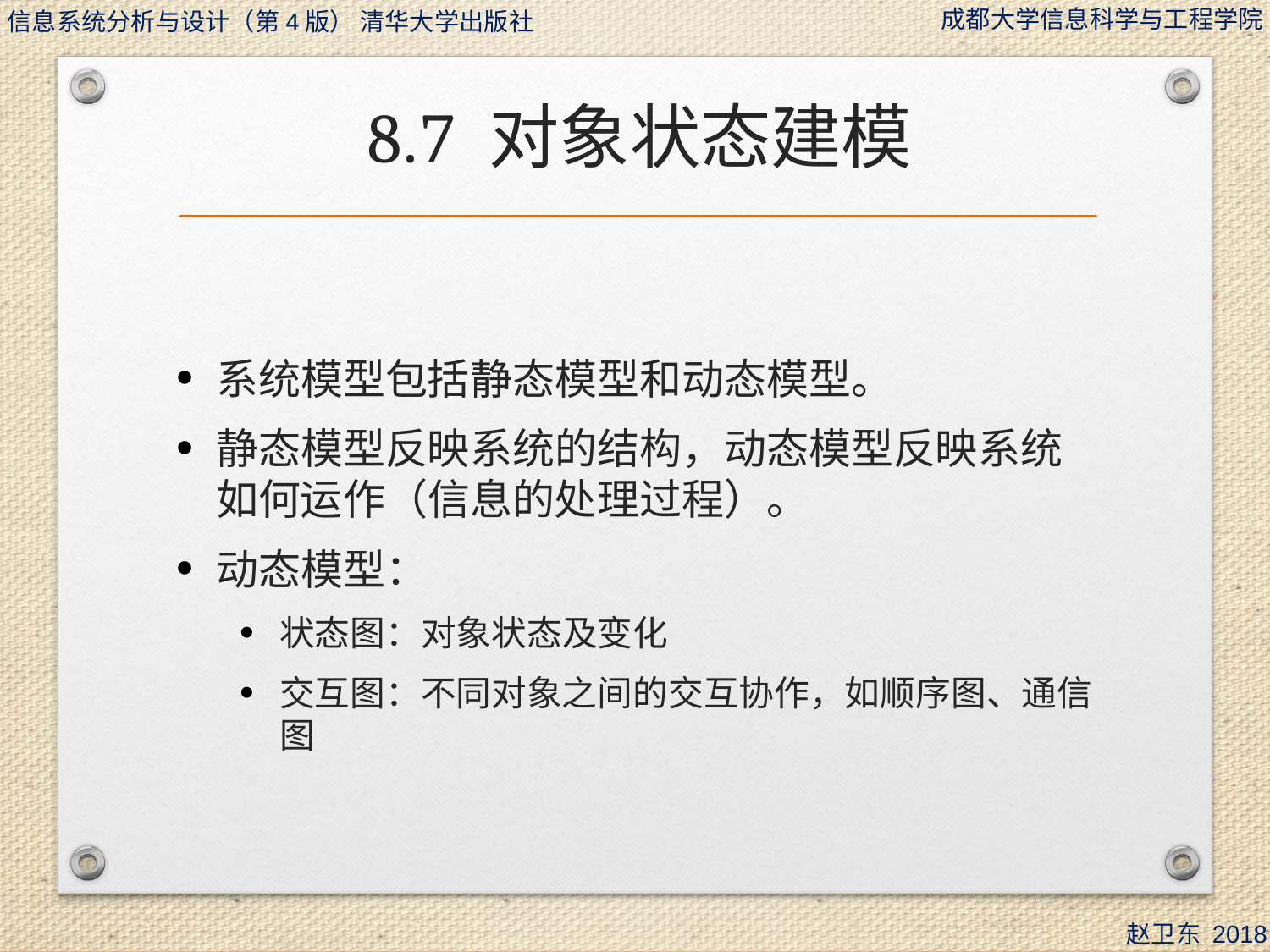

# 8.7 对象状态建模
系统模型包括静态模型和动态模型。
静态模型反映系统的结构，动态模型反映系统如何运作（信息的处理过程）。
动态模型：
状态图：对象状态及变化
交互图：不同对象之间的交互协作，如顺序图、通信图